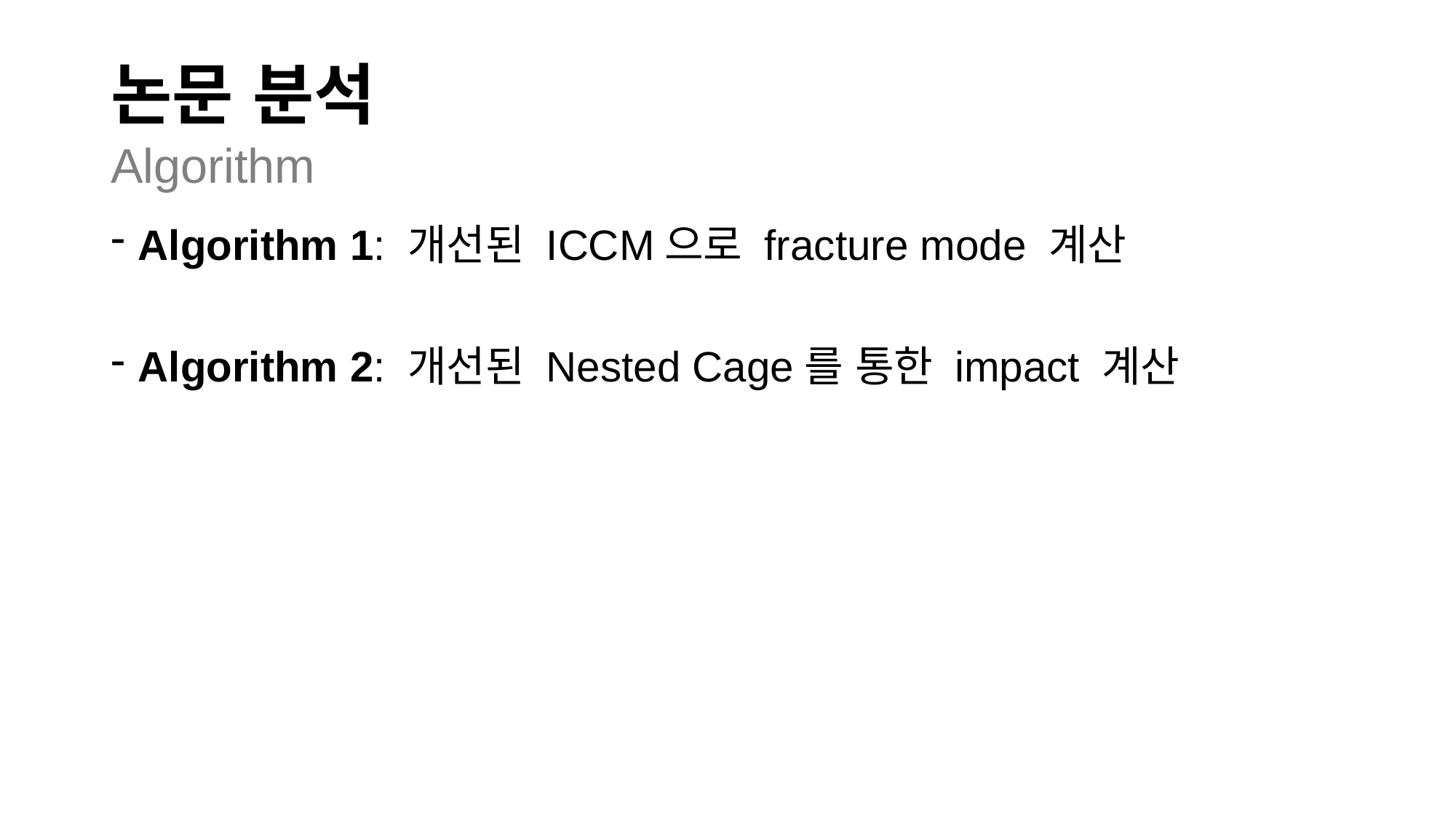

# 논문 분석
Algorithm
Algorithm 1: 개선된 ICCM으로 fracture mode 계산

Algorithm 2: 개선된 Nested Cage를 통한 impact 계산